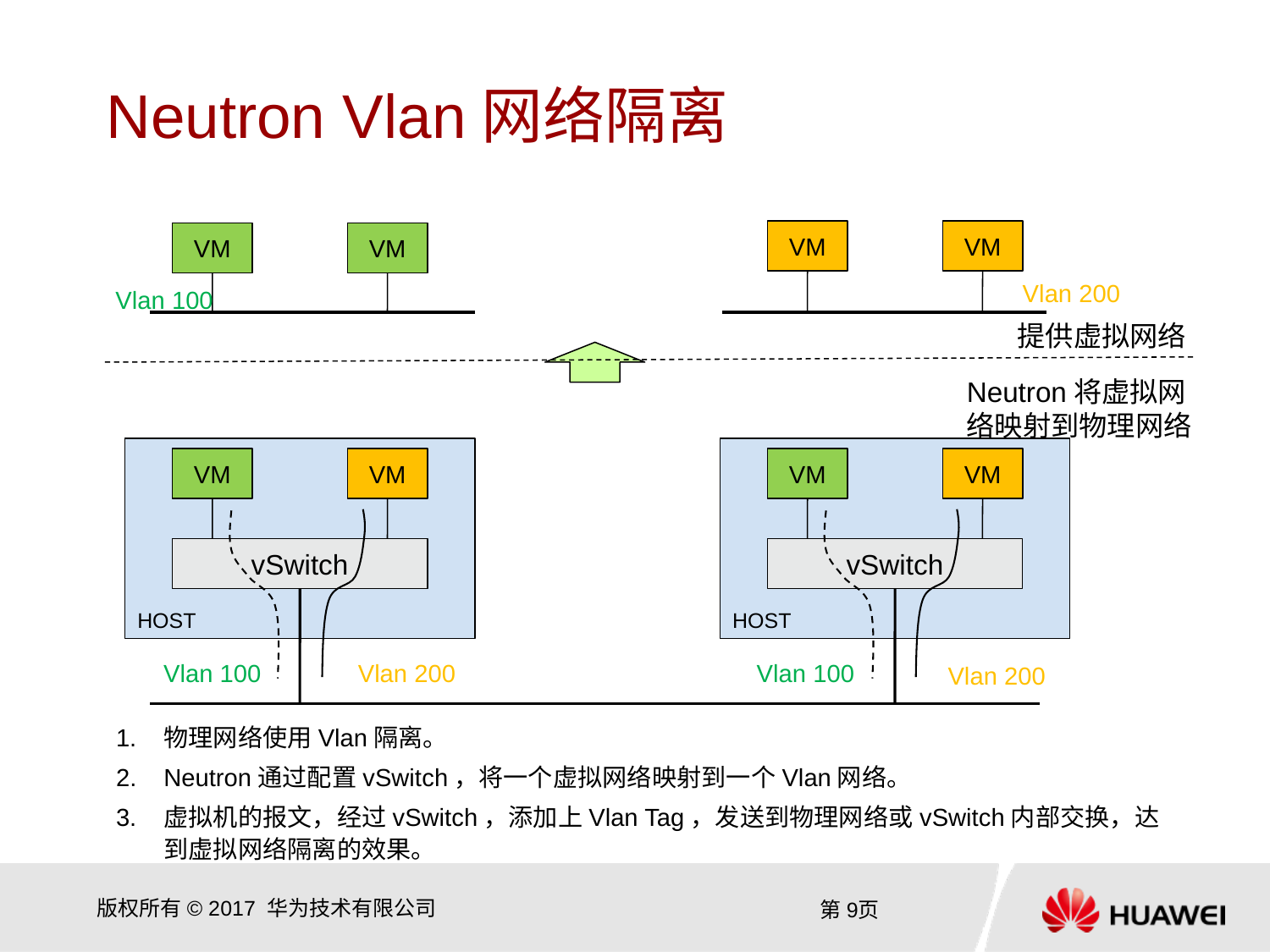

# Neutron Vlan网络隔离
VM
VM
VM
VM
Vlan 200
Vlan 100
提供虚拟网络

Neutron将虚拟网络映射到物理网络
HOST
HOST
VM
VM
VM
VM

vSwitch
vSwitch
Vlan 100
Vlan 200
Vlan 100
Vlan 200
物理网络使用Vlan隔离。
Neutron通过配置vSwitch，将一个虚拟网络映射到一个Vlan网络。
虚拟机的报文，经过vSwitch，添加上Vlan Tag，发送到物理网络或vSwitch内部交换，达到虚拟网络隔离的效果。